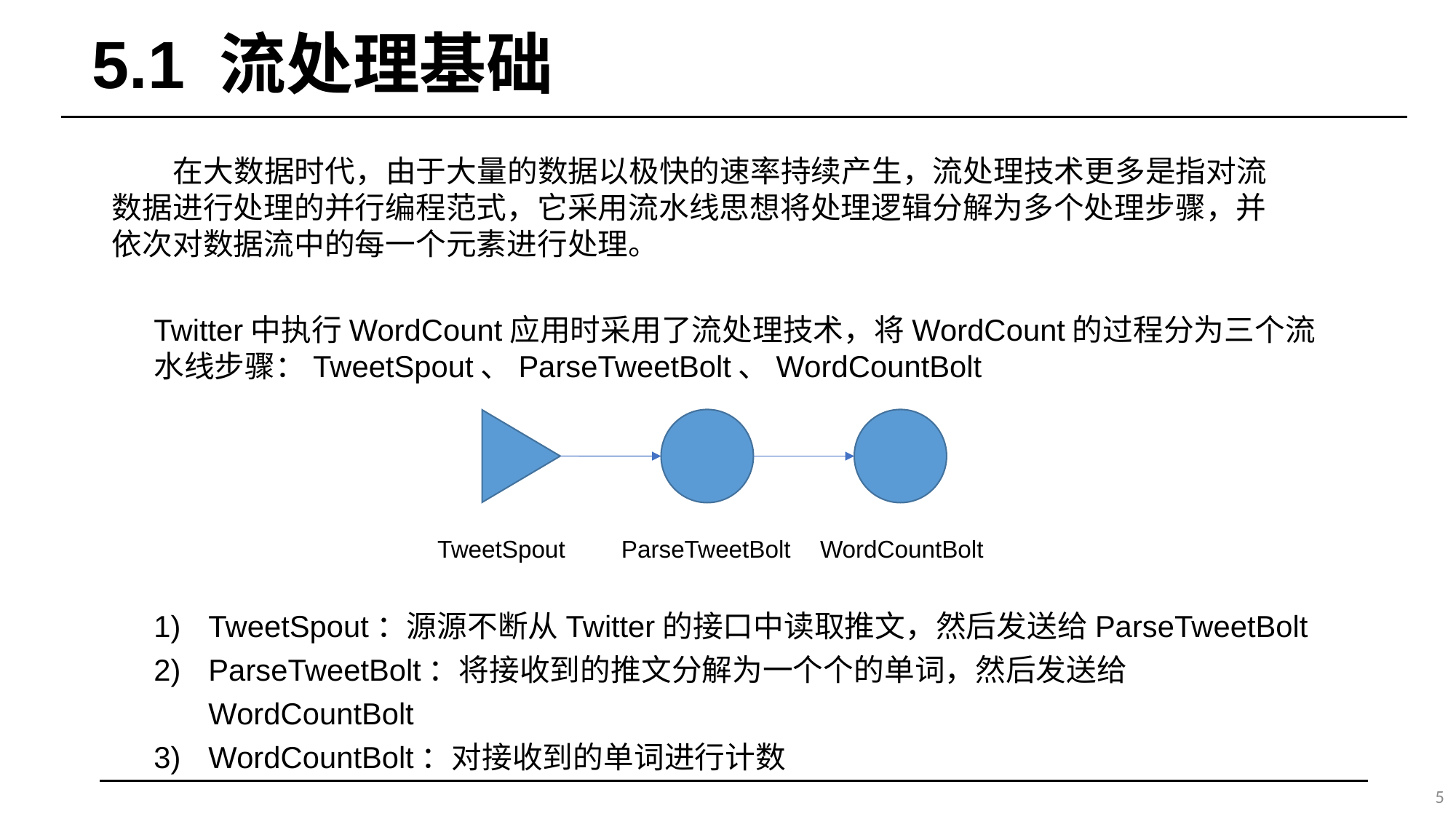

# 5.1 流处理基础
        在大数据时代，由于大量的数据以极快的速率持续产生，流处理技术更多是指对流数据进行处理的并行编程范式，它采用流水线思想将处理逻辑分解为多个处理步骤，并依次对数据流中的每一个元素进行处理。
Twitter中执行WordCount应用时采用了流处理技术，将WordCount的过程分为三个流水线步骤：TweetSpout、ParseTweetBolt、WordCountBolt

TweetSpout
ParseTweetBolt
WordCountBolt
TweetSpout：源源不断从Twitter的接口中读取推文，然后发送给ParseTweetBolt
ParseTweetBolt：将接收到的推文分解为一个个的单词，然后发送给WordCountBolt
WordCountBolt：对接收到的单词进行计数
5